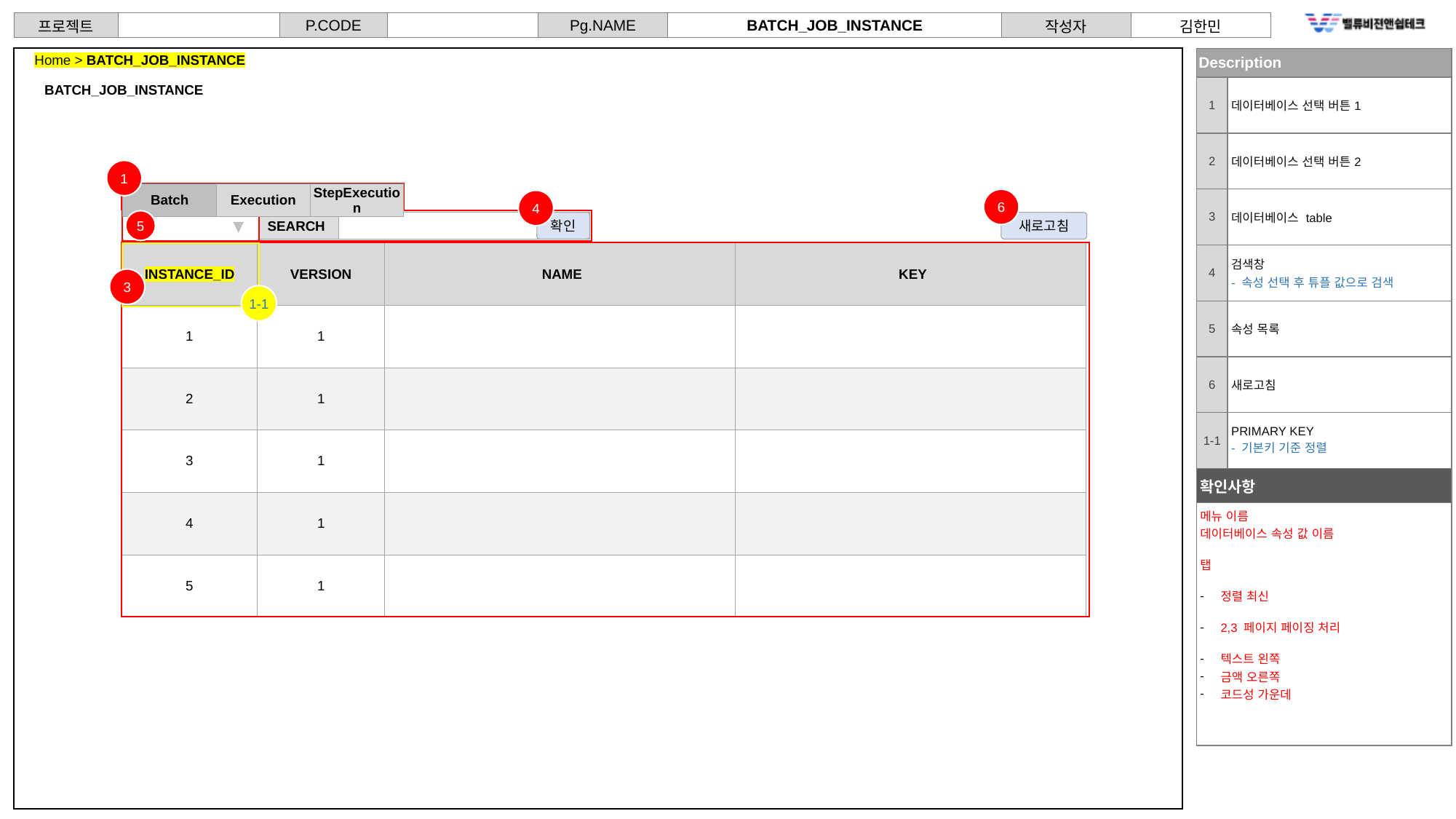

| 프로젝트 |  | P.CODE |  | Pg.NAME | BATCH\_JOB\_INSTANCE | 작성자 | 김한민 |
| --- | --- | --- | --- | --- | --- | --- | --- |
Home > BATCH_JOB_INSTANCE

| Description |  |
| --- | --- |
| 1 | 데이터베이스 선택 버튼1 |
| 2 | 데이터베이스 선택 버튼2 |
| 3 | 데이터베이스 table |
| 4 | 검색창 - 속성 선택 후 튜플 값으로 검색 |
| 5 | 속성 목록 |
| 6 | 새로고침 |
| 1-1 | PRIMARY KEY - 기본키 기준 정렬 |
| 확인사항 |  |
| 메뉴 이름 데이터베이스 속성 값 이름 탭 정렬 최신 2,3 페이지 페이징 처리 텍스트 왼쪽 금액 오른쪽 코드성 가운데 |  |
BATCH_JOB_INSTANCE
1

| Batch | Execution | StepExecution |
| --- | --- | --- |
6
4

5

확인
새로고침
| SEARCH |  |
| --- | --- |

| INSTANCE\_ID | VERSION | NAME | KEY |
| --- | --- | --- | --- |
| 1 | 1 |  |  |
| 2 | 1 |  |  |
| 3 | 1 |  |  |
| 4 | 1 |  |  |
| 5 | 1 |  |  |

3
1-1